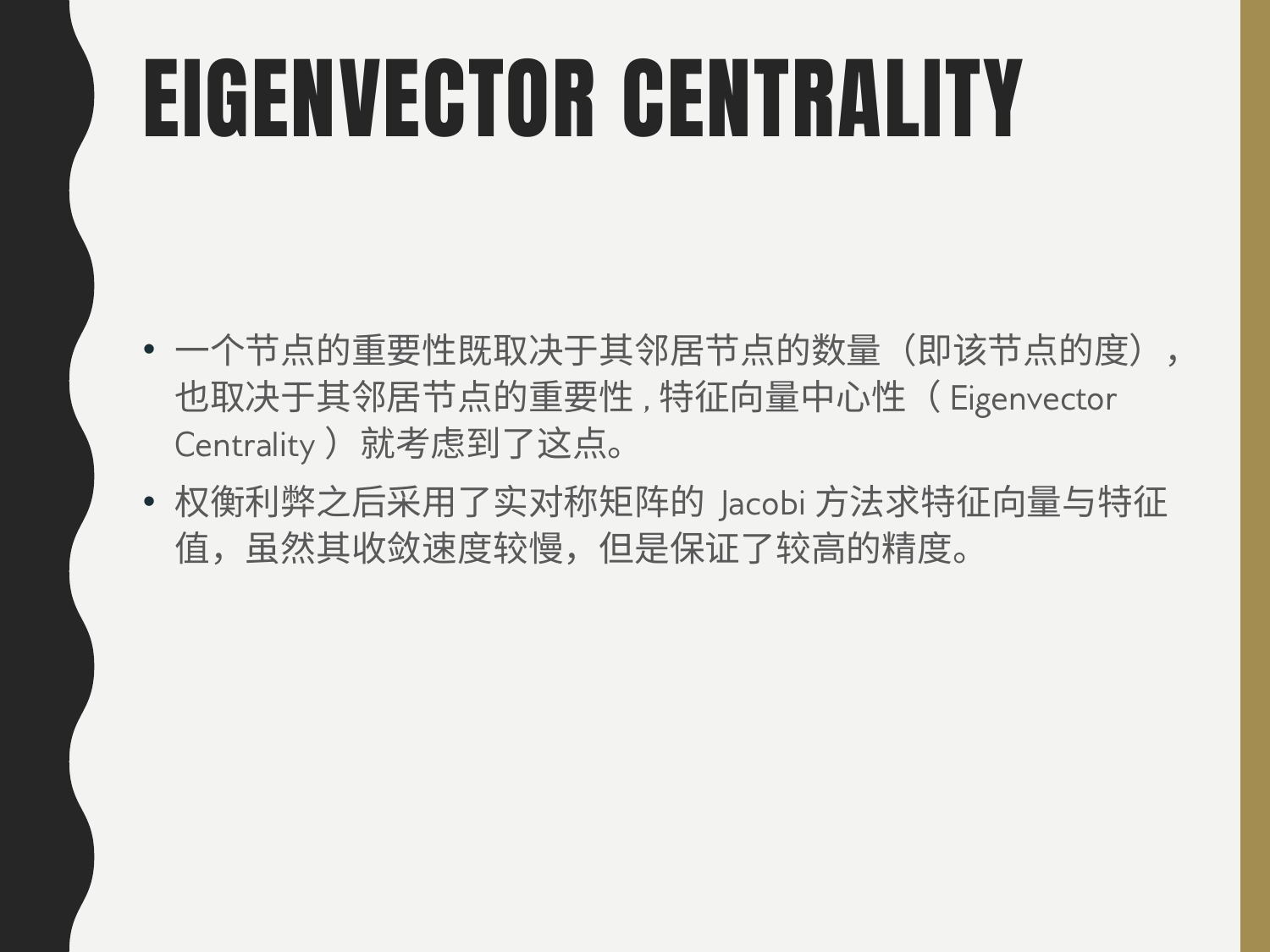

# Eigenvector Centrality
一个节点的重要性既取决于其邻居节点的数量（即该节点的度），也取决于其邻居节点的重要性,特征向量中心性（Eigenvector Centrality）就考虑到了这点。
权衡利弊之后采用了实对称矩阵的 Jacobi方法求特征向量与特征值，虽然其收敛速度较慢，但是保证了较高的精度。